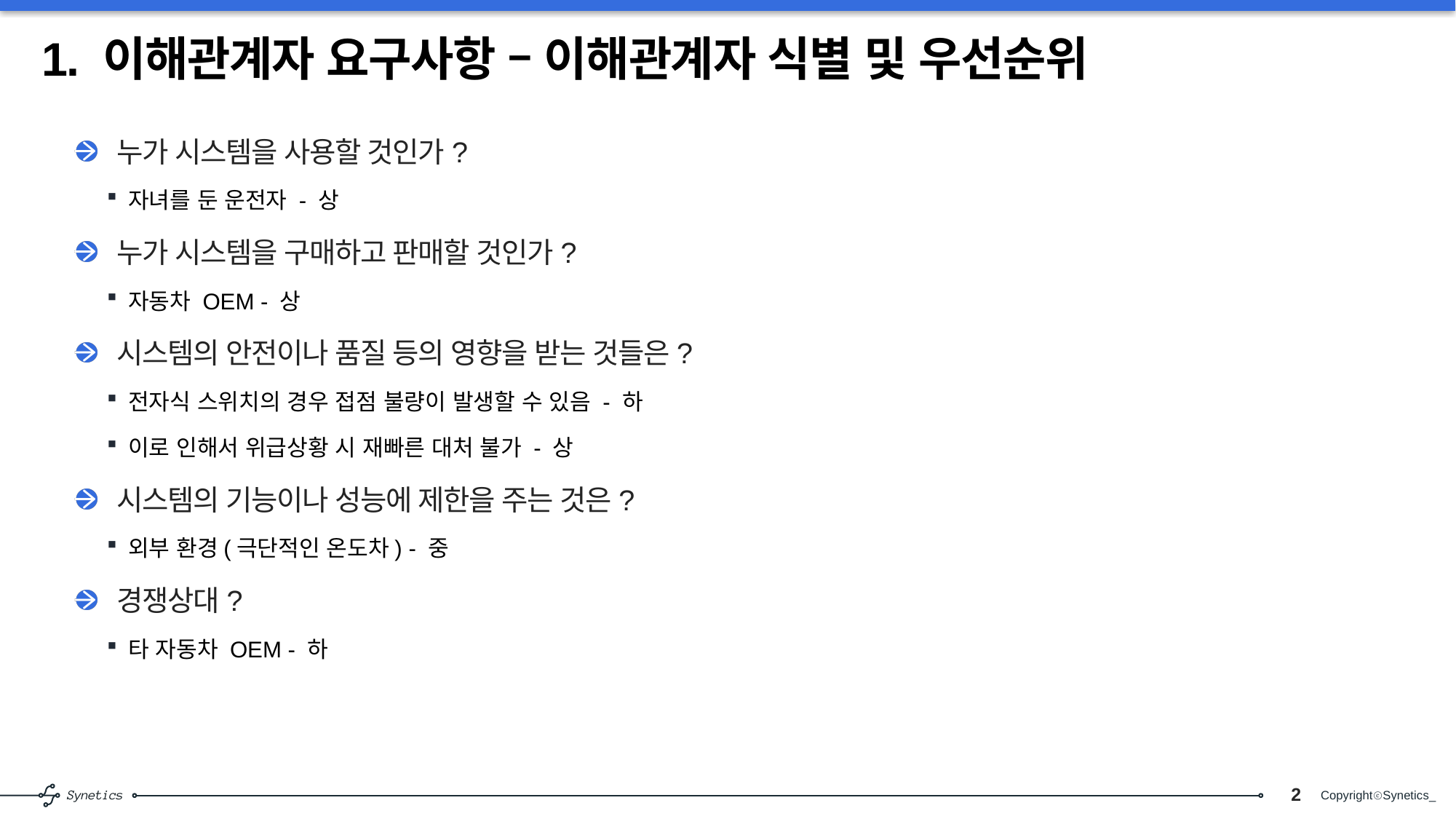

# 1. 이해관계자 요구사항 – 이해관계자 식별 및 우선순위
누가 시스템을 사용할 것인가?
자녀를 둔 운전자 - 상
누가 시스템을 구매하고 판매할 것인가?
자동차 OEM - 상
시스템의 안전이나 품질 등의 영향을 받는 것들은?
전자식 스위치의 경우 접점 불량이 발생할 수 있음 - 하
이로 인해서 위급상황 시 재빠른 대처 불가 - 상
시스템의 기능이나 성능에 제한을 주는 것은?
외부 환경(극단적인 온도차) - 중
경쟁상대?
타 자동차 OEM - 하